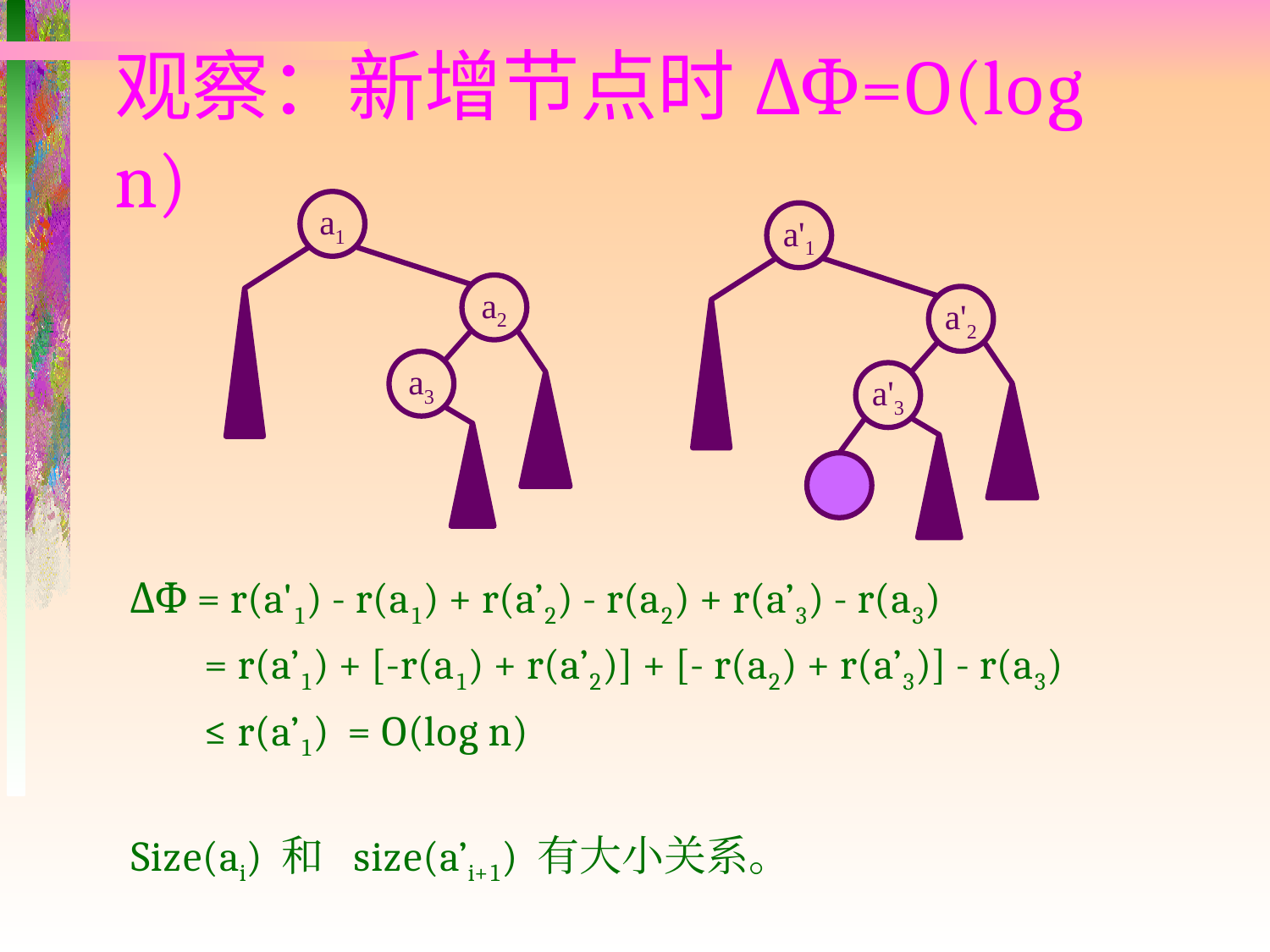

# 观察：新增节点时ΔΦ=O(log n)
a1
a2

a3

a'1
a'2

a'3

ΔΦ = r(a'1) - r(a1) + r(a’2) - r(a2) + r(a’3) - r(a3)
        = r(a’1) + [-r(a1) + r(a’2)] + [- r(a2) + r(a’3)] - r(a3)
        ≤ r(a’1)  = O(log n)

Size(ai) 和  size(a’i+1) 有大小关系。